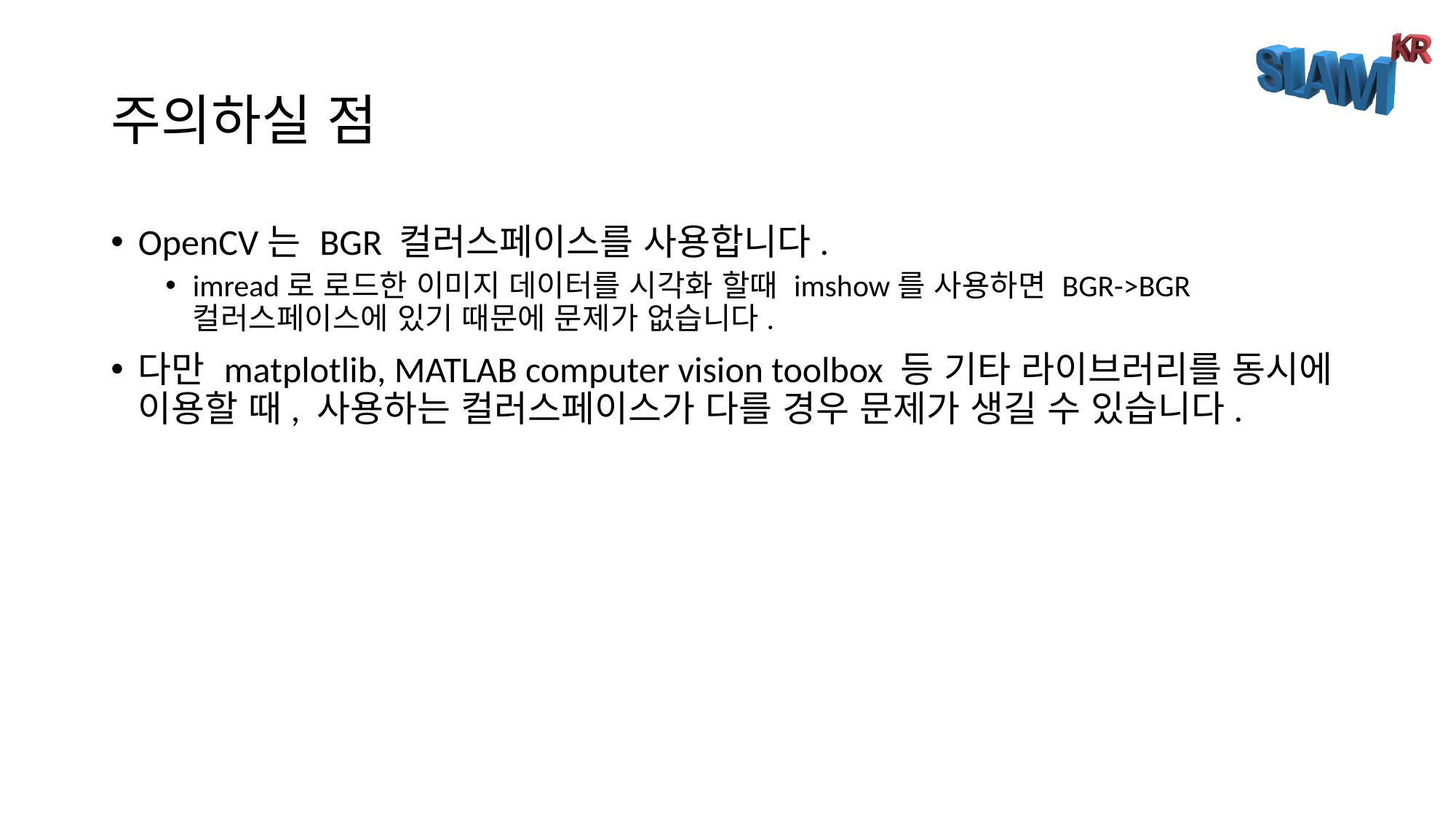

# 주의하실 점
OpenCV는 BGR 컬러스페이스를 사용합니다.
imread로 로드한 이미지 데이터를 시각화 할때 imshow를 사용하면 BGR->BGR 컬러스페이스에 있기 때문에 문제가 없습니다.
다만 matplotlib, MATLAB computer vision toolbox 등 기타 라이브러리를 동시에 이용할 때, 사용하는 컬러스페이스가 다를 경우 문제가 생길 수 있습니다.